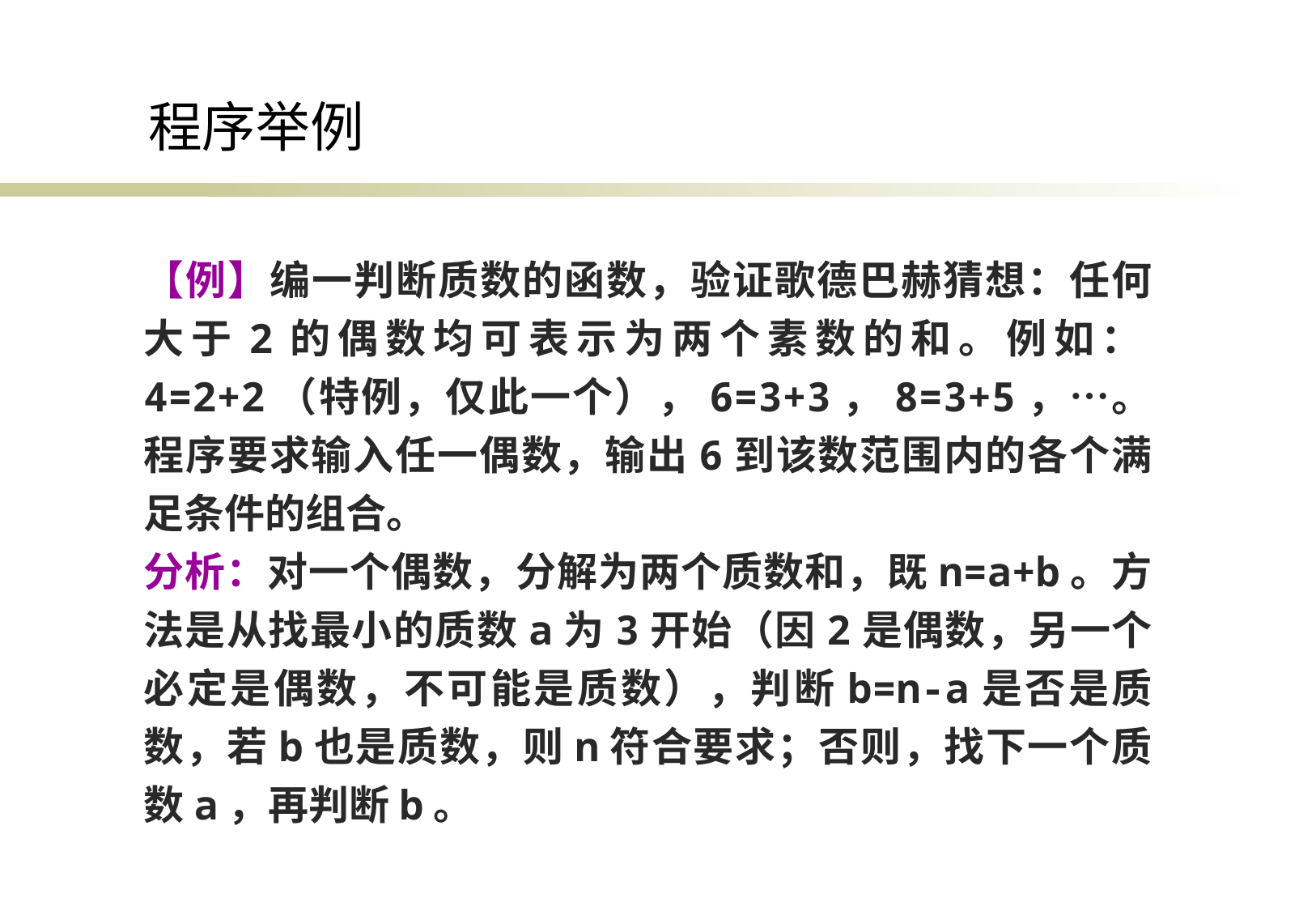

# 程序举例
【例】编一判断质数的函数，验证歌德巴赫猜想：任何大于2的偶数均可表示为两个素数的和。例如：4=2+2（特例，仅此一个），6=3+3，8=3+5，…。程序要求输入任一偶数，输出6到该数范围内的各个满足条件的组合。
分析：对一个偶数，分解为两个质数和，既n=a+b。方法是从找最小的质数a为3开始（因2是偶数，另一个必定是偶数，不可能是质数），判断b=n-a是否是质数，若b也是质数，则n符合要求；否则，找下一个质数a，再判断b。